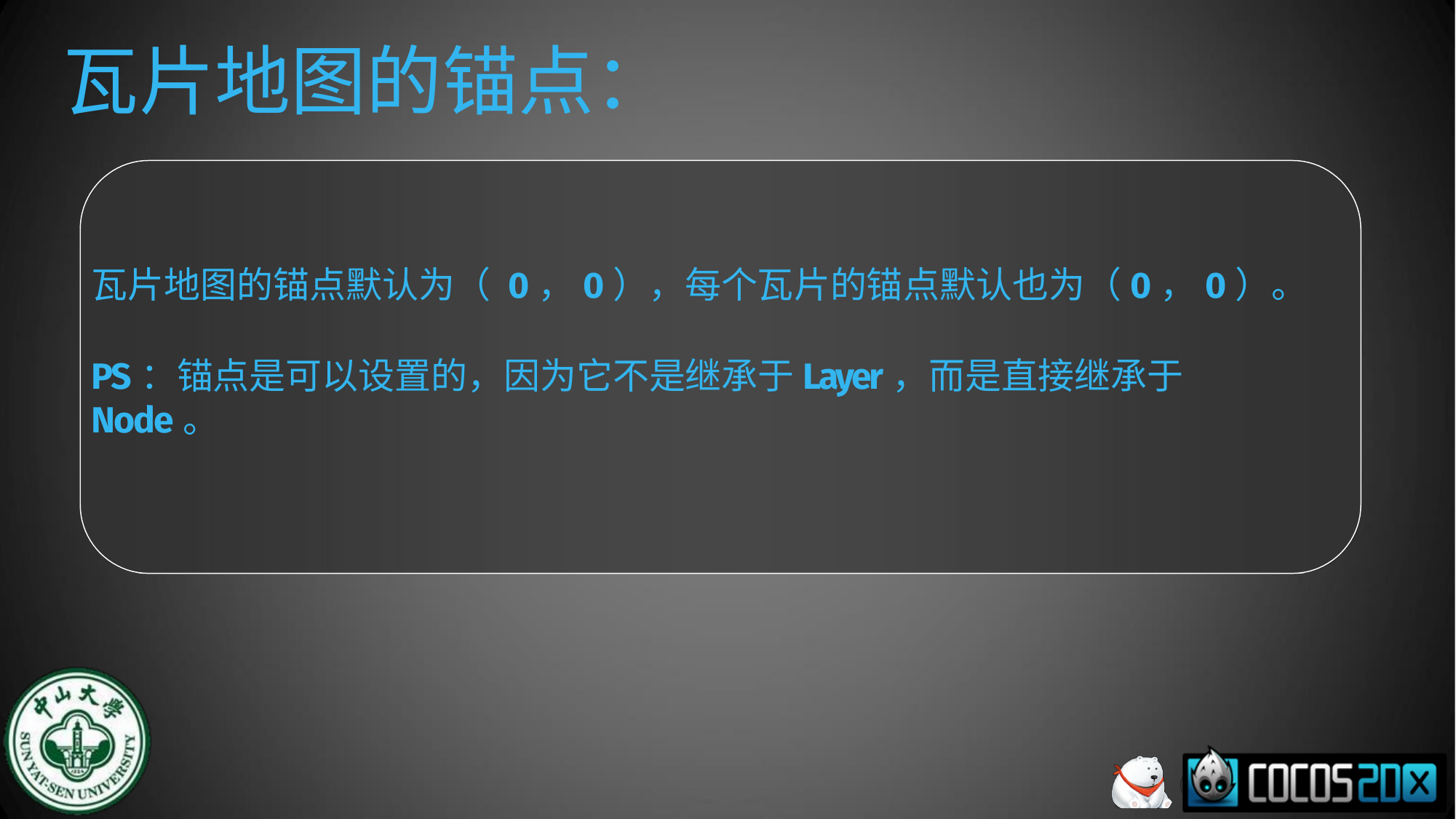

# 瓦片地图的锚点：

瓦片地图的锚点默认为（ 0，0），每个瓦片的锚点默认也为（0，0）。

PS：锚点是可以设置的，因为它不是继承于Layer，而是直接继承于Node。